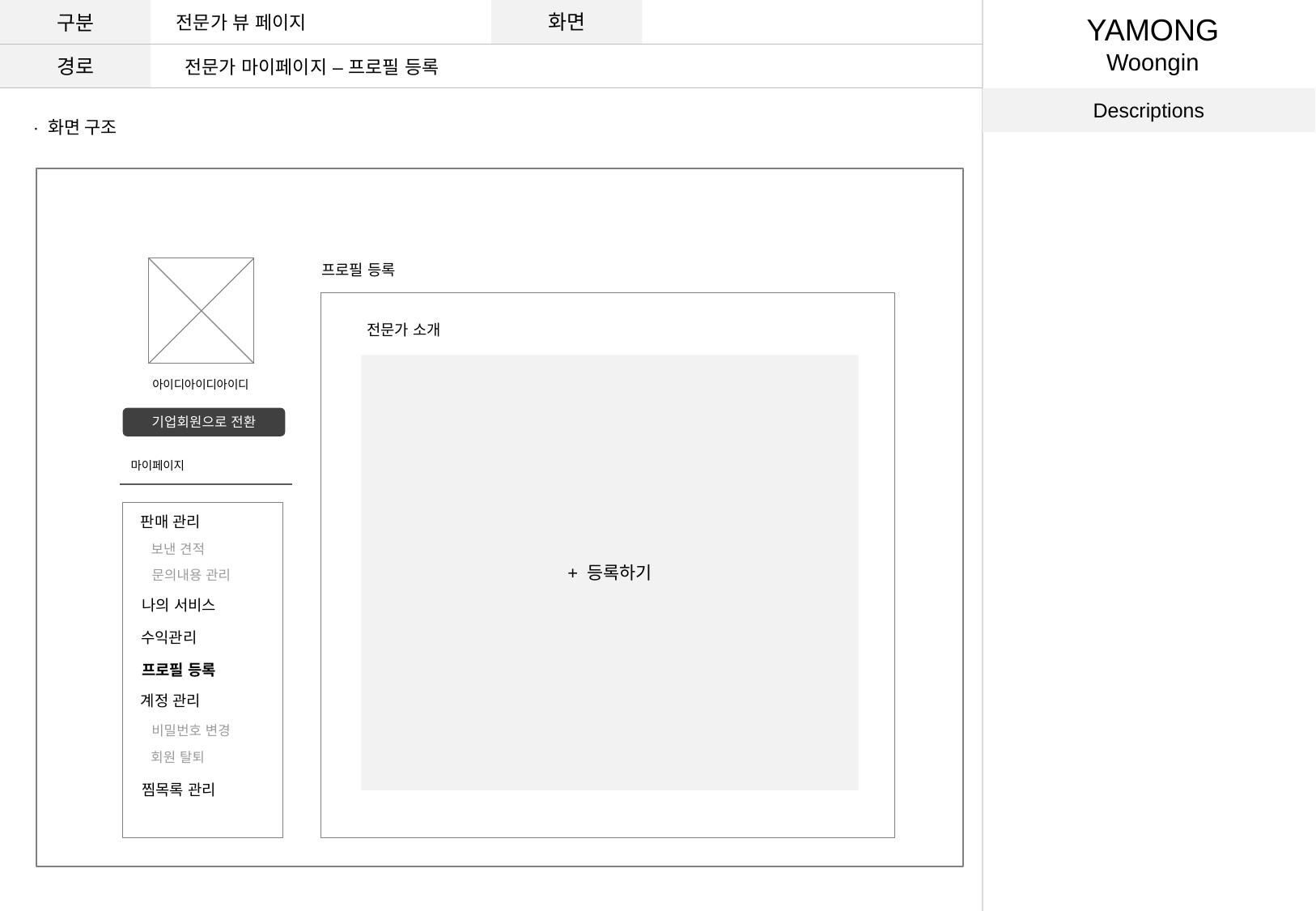

구분
화면
전문가 뷰 페이지
YAMONG
Woongin
경로
전문가 마이페이지 – 프로필 등록
Descriptions
· 화면 구조

프로필 등록

전문가 소개
+ 등록하기
아이디아이디아이디

기업회원으로 전환
마이페이지

판매 관리
보낸 견적
문의내용 관리
나의 서비스
수익관리
프로필 등록
계정 관리
비밀번호 변경
회원 탈퇴
찜목록 관리